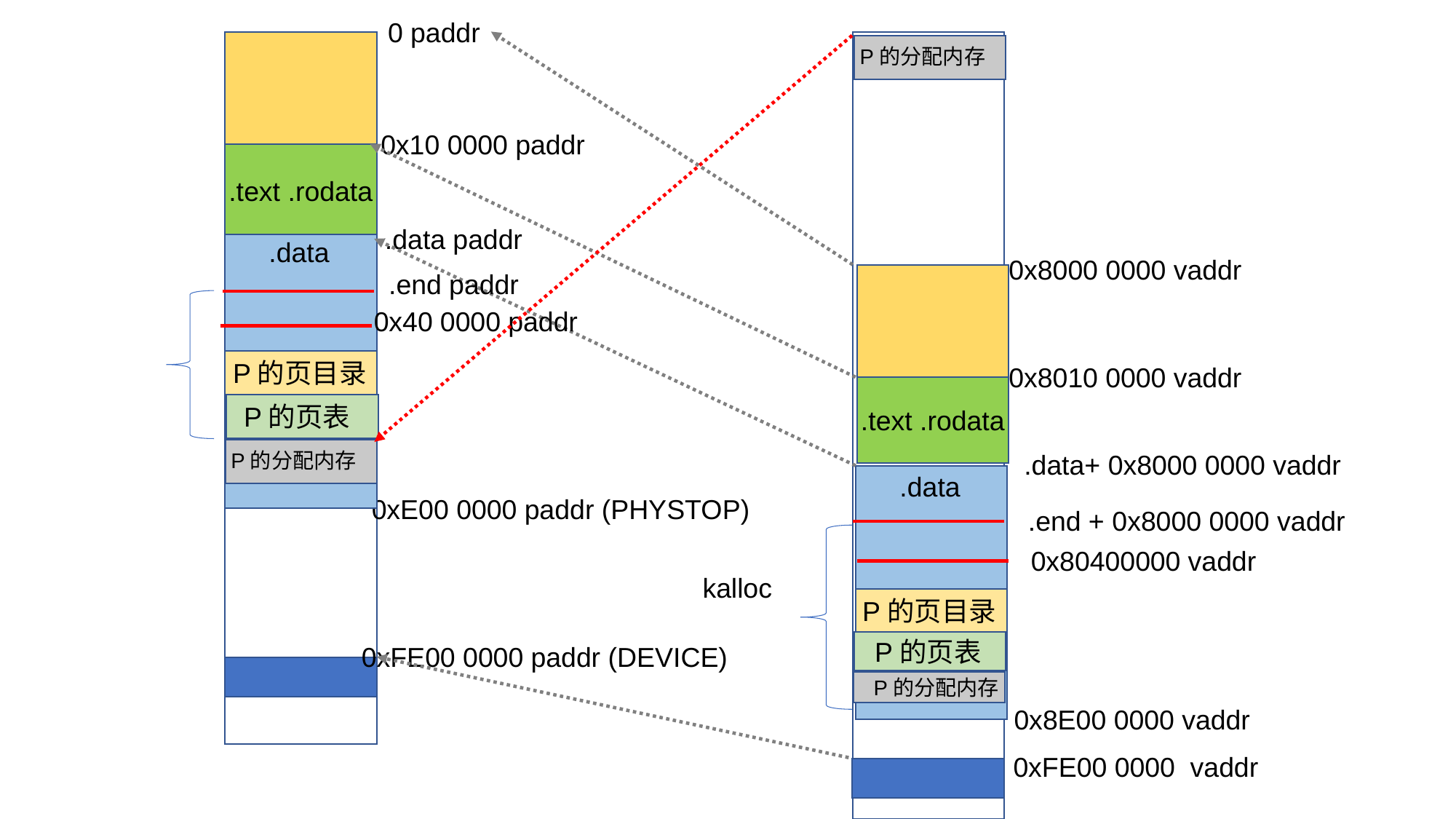

0 paddr

P的分配内存
0x10 0000 paddr

.text .rodata
.data paddr
.data

0x8000 0000 vaddr
.end paddr

0x40 0000 paddr
P的页目录

0x8010 0000 vaddr

P的页表
.text .rodata

P的分配内存
.data+ 0x8000 0000 vaddr
.data

0xE00 0000 paddr (PHYSTOP)
.end + 0x8000 0000 vaddr

0x80400000 vaddr
kalloc
P的页目录

P的页表

0xFE00 0000 paddr (DEVICE)

P的分配内存

0x8E00 0000 vaddr
0xFE00 0000  vaddr